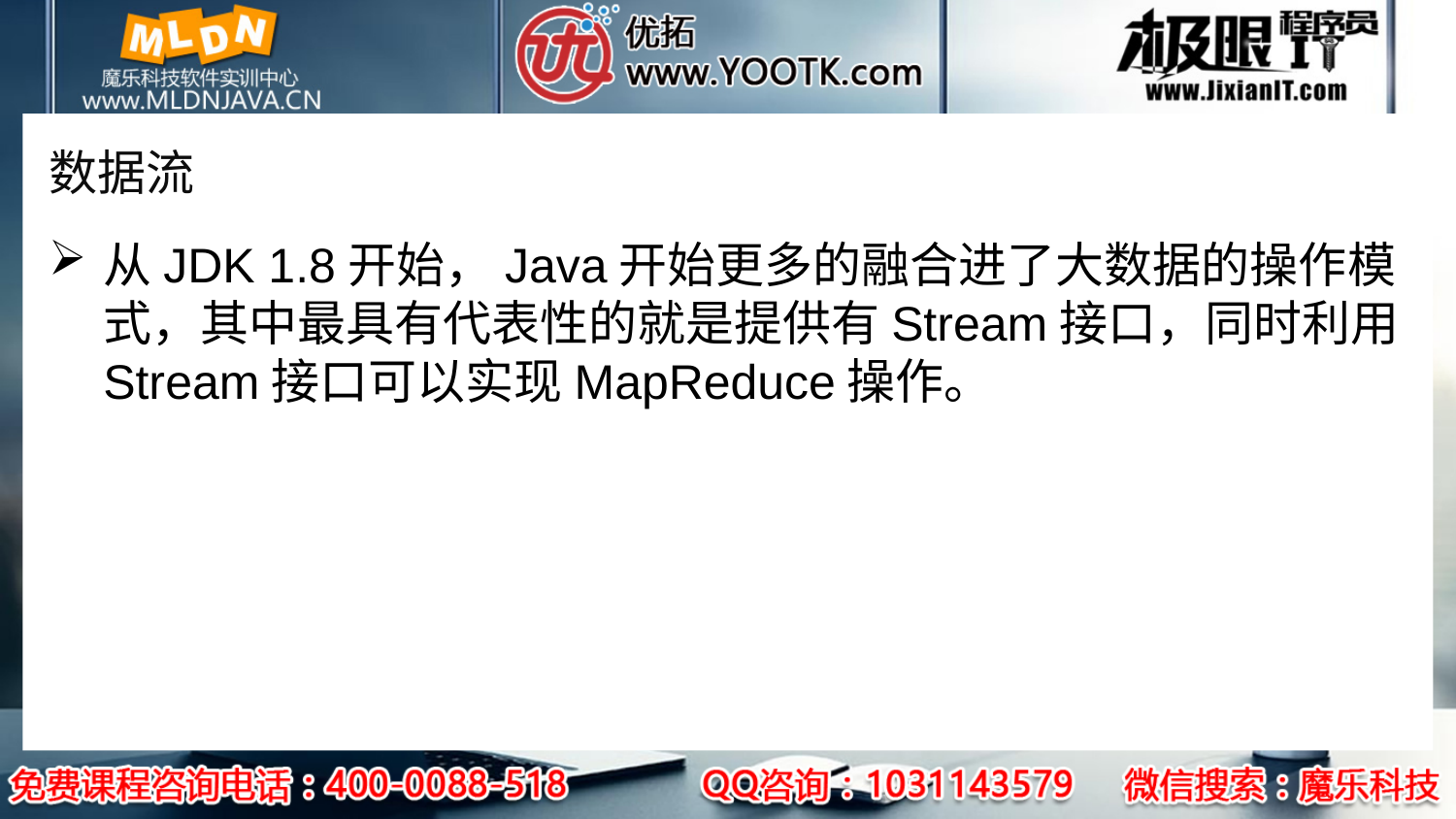

# 数据流
从JDK 1.8开始，Java开始更多的融合进了大数据的操作模式，其中最具有代表性的就是提供有Stream接口，同时利用Stream接口可以实现MapReduce操作。